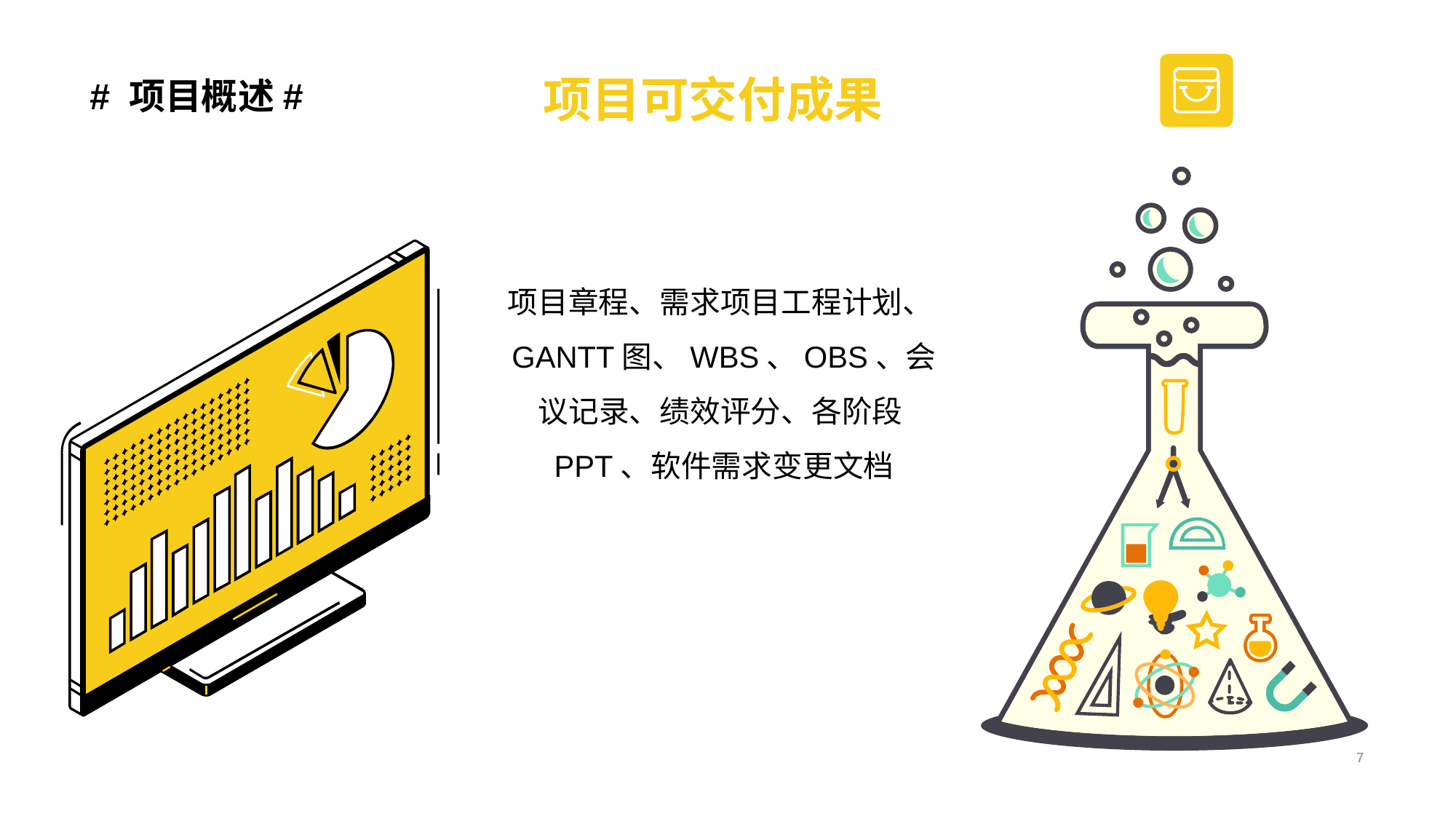

# # 项目概述#

项目可交付成果

项目章程、需求项目工程计划、GANTT图、WBS、OBS、会议记录、绩效评分、各阶段PPT、软件需求变更文档
7